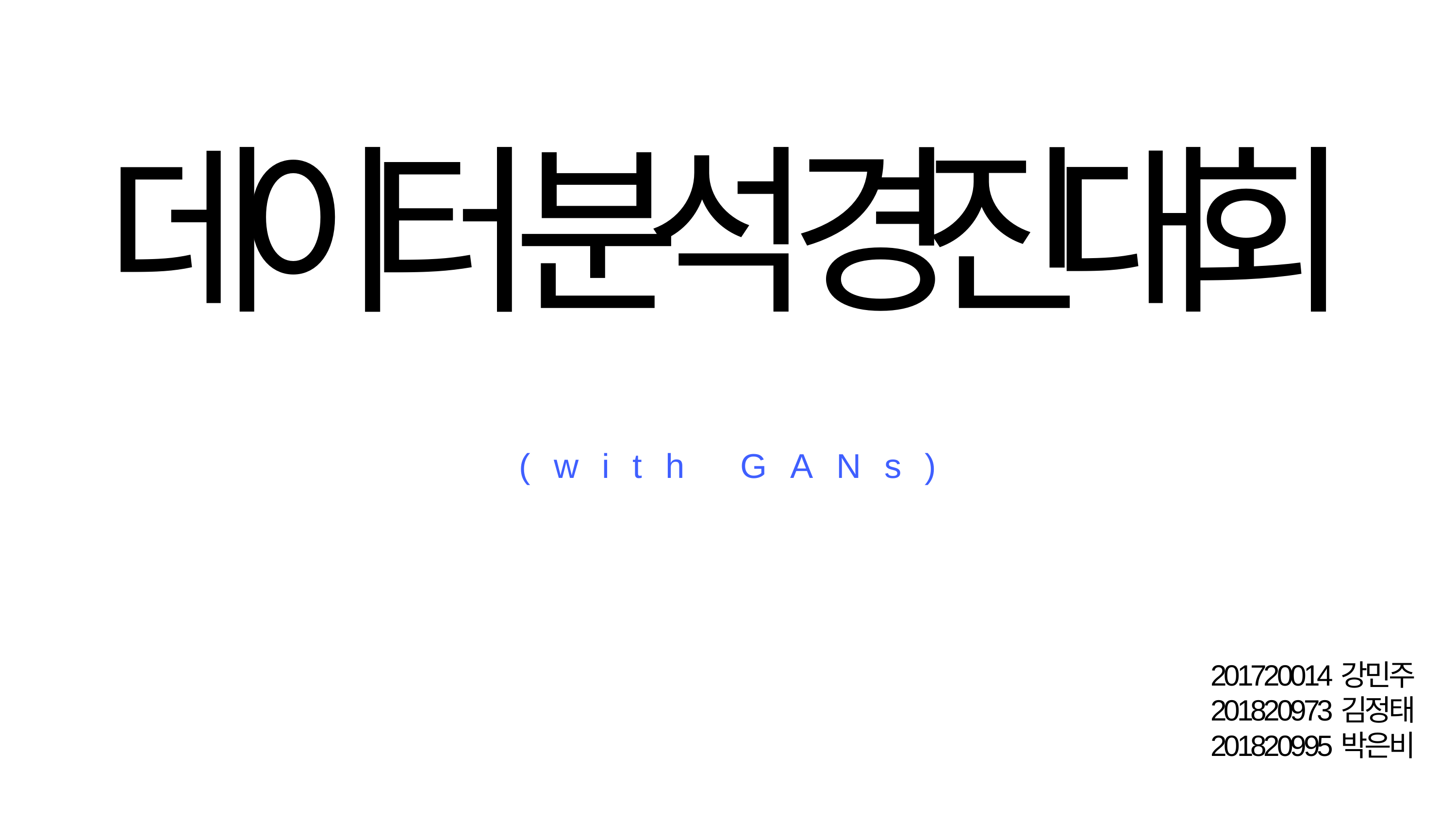

데이터 분석 경진대회
(with GANs)
201720014강민주
201820973김정태
201820995박은비